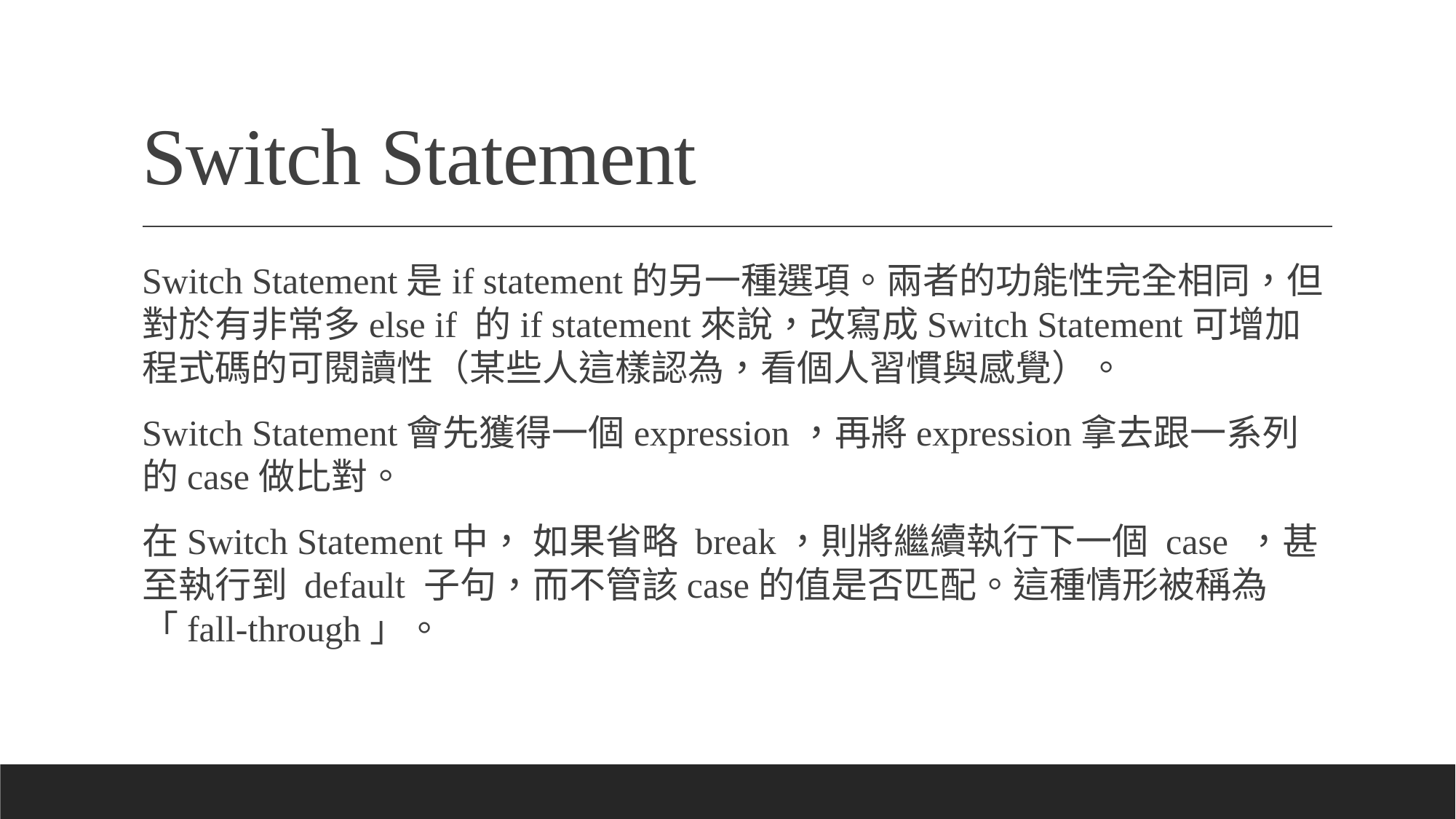

# Switch Statement
Switch Statement是if statement的另一種選項。兩者的功能性完全相同，但對於有非常多else if 的if statement來說，改寫成Switch Statement可增加程式碼的可閱讀性（某些人這樣認為，看個人習慣與感覺）。
Switch Statement會先獲得一個expression，再將expression拿去跟一系列的case做比對。
在Switch Statement中， 如果省略 break，則將繼續執行下一個 case ，甚至執行到 default 子句，而不管該case的值​​是否匹配。這種情形被稱為「fall-through」。